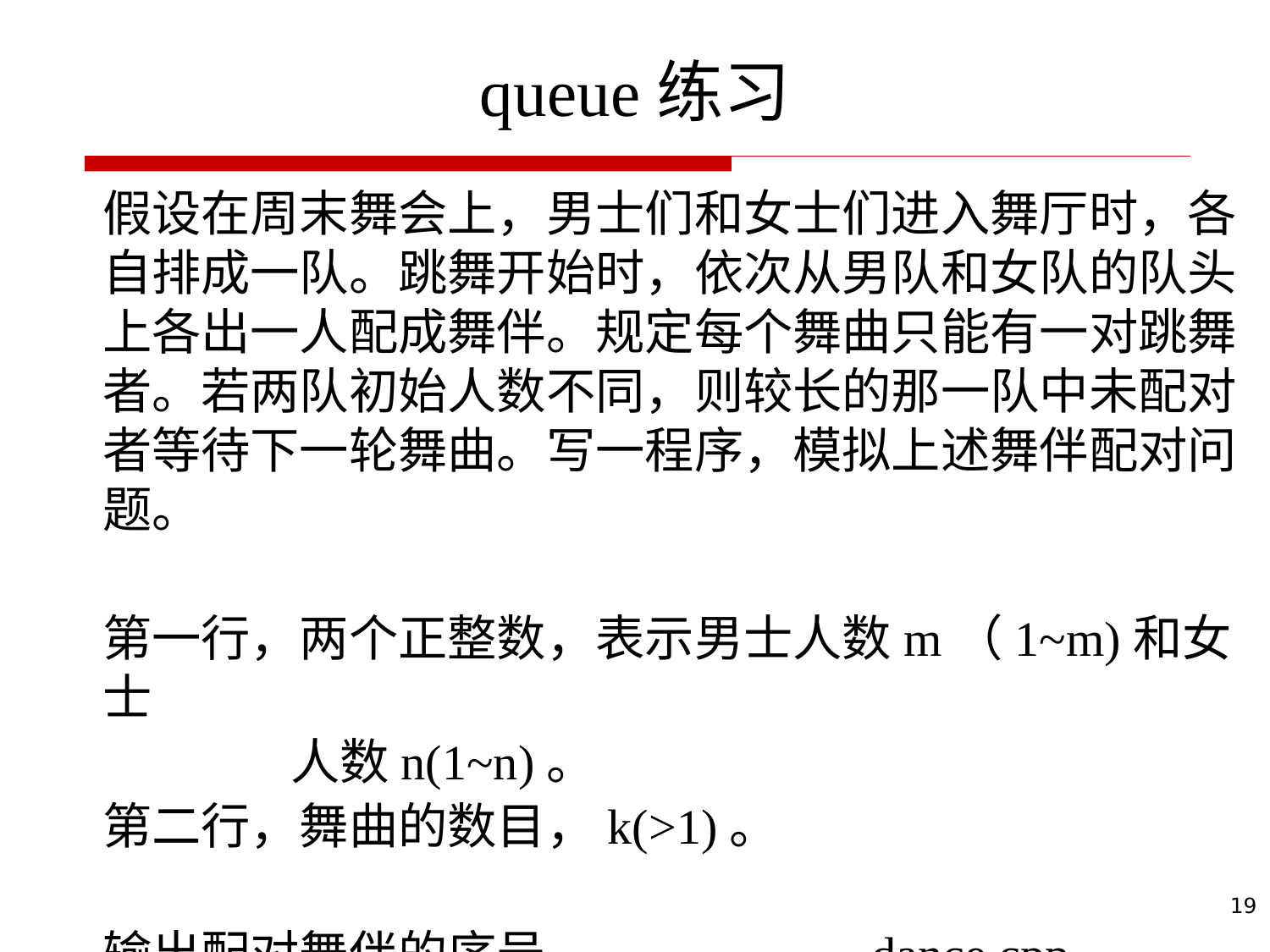

# queue练习

假设在周末舞会上，男士们和女士们进入舞厅时，各自排成一队。跳舞开始时，依次从男队和女队的队头上各出一人配成舞伴。规定每个舞曲只能有一对跳舞者。若两队初始人数不同，则较长的那一队中未配对者等待下一轮舞曲。写一程序，模拟上述舞伴配对问题。

第一行，两个正整数，表示男士人数m（1~m)和女士
                人数n(1~n)。
第二行，舞曲的数目，k(>1)。

输出配对舞伴的序号。                        dance.cpp
19